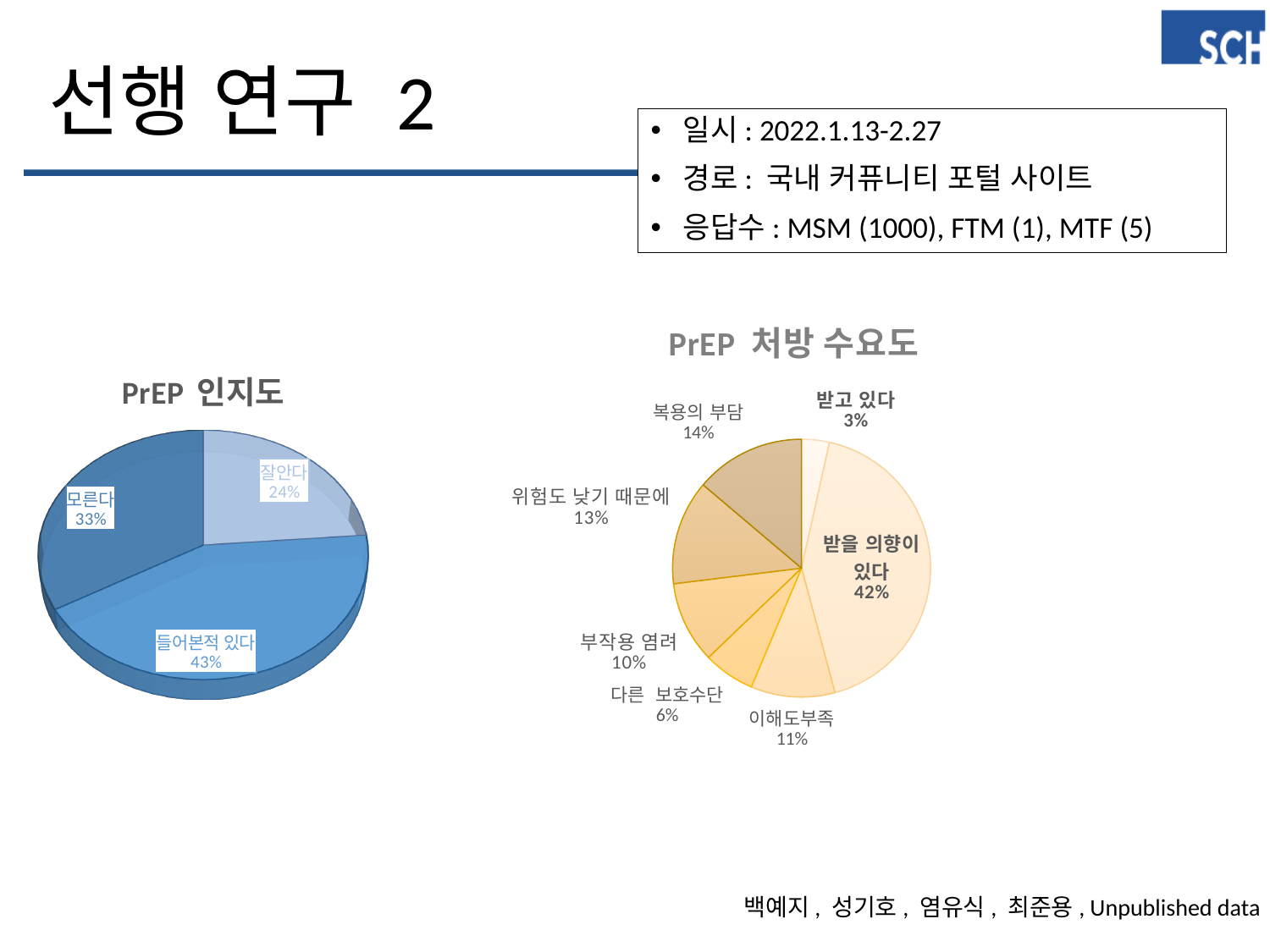

# 선행 연구 2
일시: 2022.1.13-2.27
경로: 국내 커퓨니티 포털 사이트
응답수: MSM (1000), FTM (1), MTF (5)

[unsupported chart]

[unsupported chart]

백예지, 성기호, 염유식, 최준용, Unpublished data